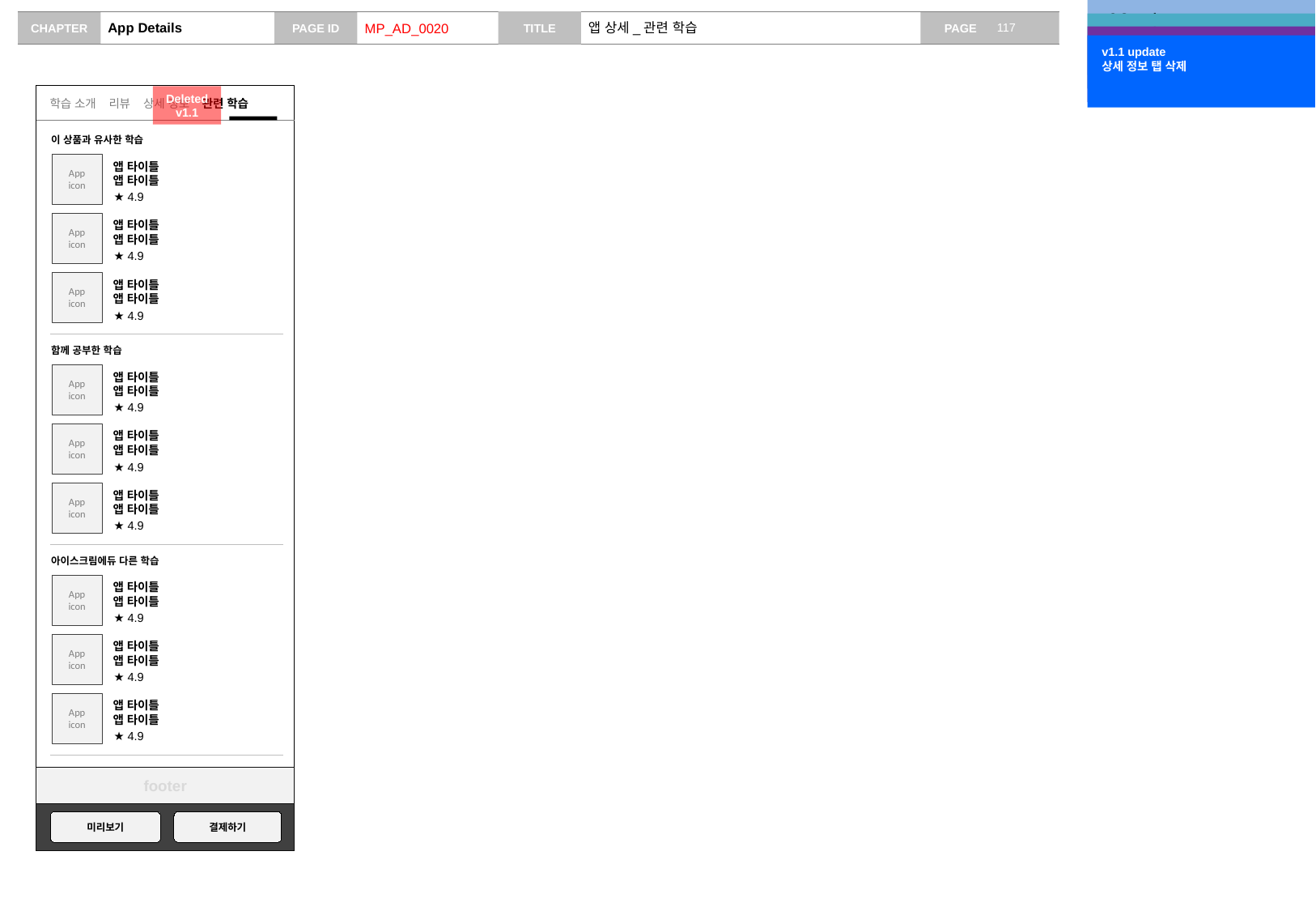

v0.2 update
화면 구성 수정
# App Details
MP_AD_0020
앱 상세_관련 학습
v0.3 update
화면 구성 수정
v0.6 update
모바일 ui 수정
가로 스크롤 X -> 세로 스크롤
v1.1 update
상세 정보 탭 삭제

Deleted v1.1
학습 소개    리뷰    상세 정보    관련 학습

이 상품과 유사한 학습
App
icon
앱 타이틀
앱 타이틀
★ 4.9
App
icon
앱 타이틀
앱 타이틀
★ 4.9
App
icon
앱 타이틀
앱 타이틀
★ 4.9
함께 공부한 학습
App
icon
앱 타이틀
앱 타이틀
★ 4.9
App
icon
앱 타이틀
앱 타이틀
★ 4.9
App
icon
앱 타이틀
앱 타이틀
★ 4.9
아이스크림에듀 다른 학습
App
icon
앱 타이틀
앱 타이틀
★ 4.9
App
icon
앱 타이틀
앱 타이틀
★ 4.9
App
icon
앱 타이틀
앱 타이틀
★ 4.9
footer

미리보기
결제하기